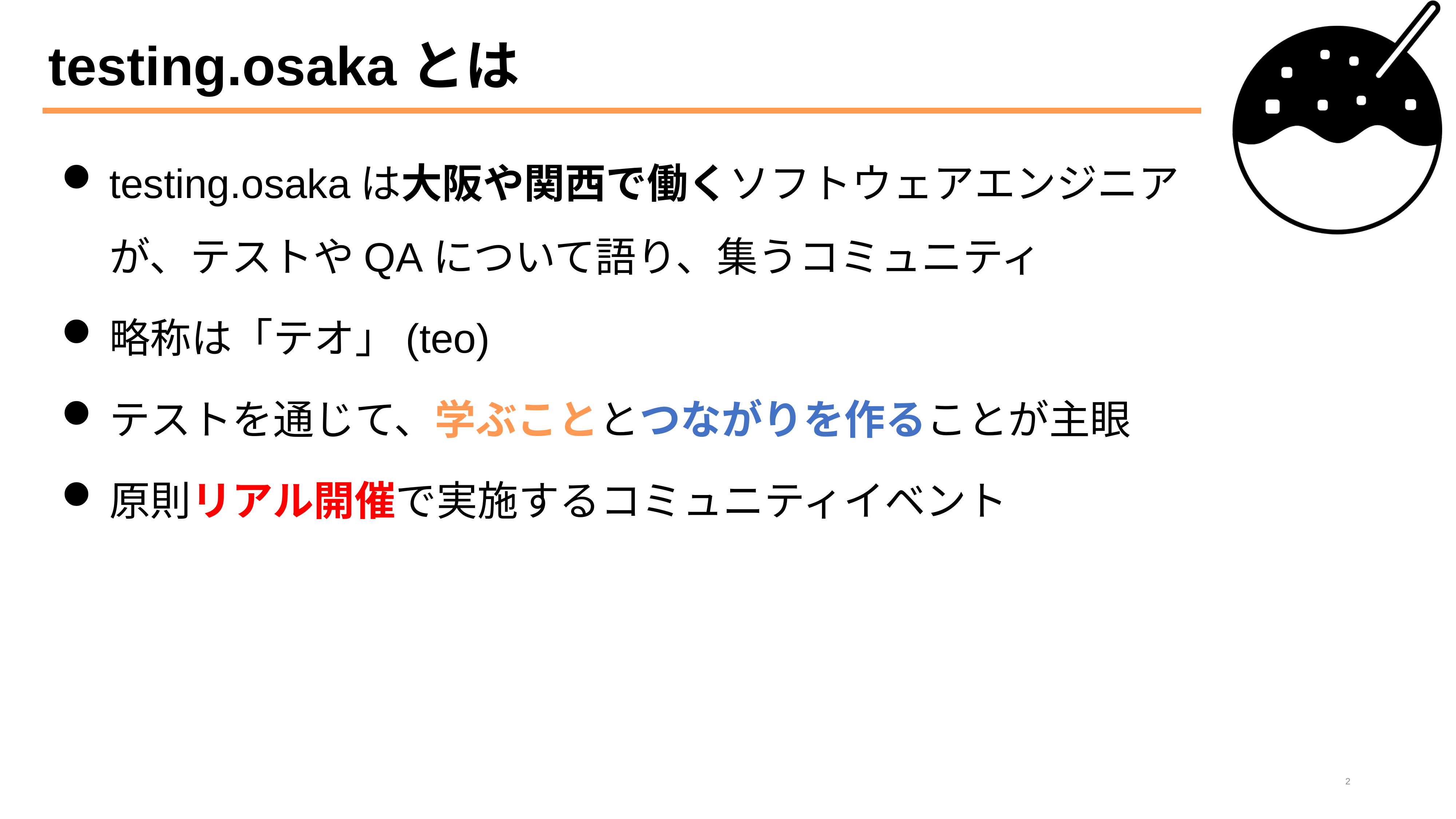

# testing.osakaとは
testing.osakaは大阪や関西で働くソフトウェアエンジニアが、テストやQAについて語り、集うコミュニティ
略称は「テオ」(teo)
テストを通じて、学ぶこととつながりを作ることが主眼
原則リアル開催で実施するコミュニティイベント
2